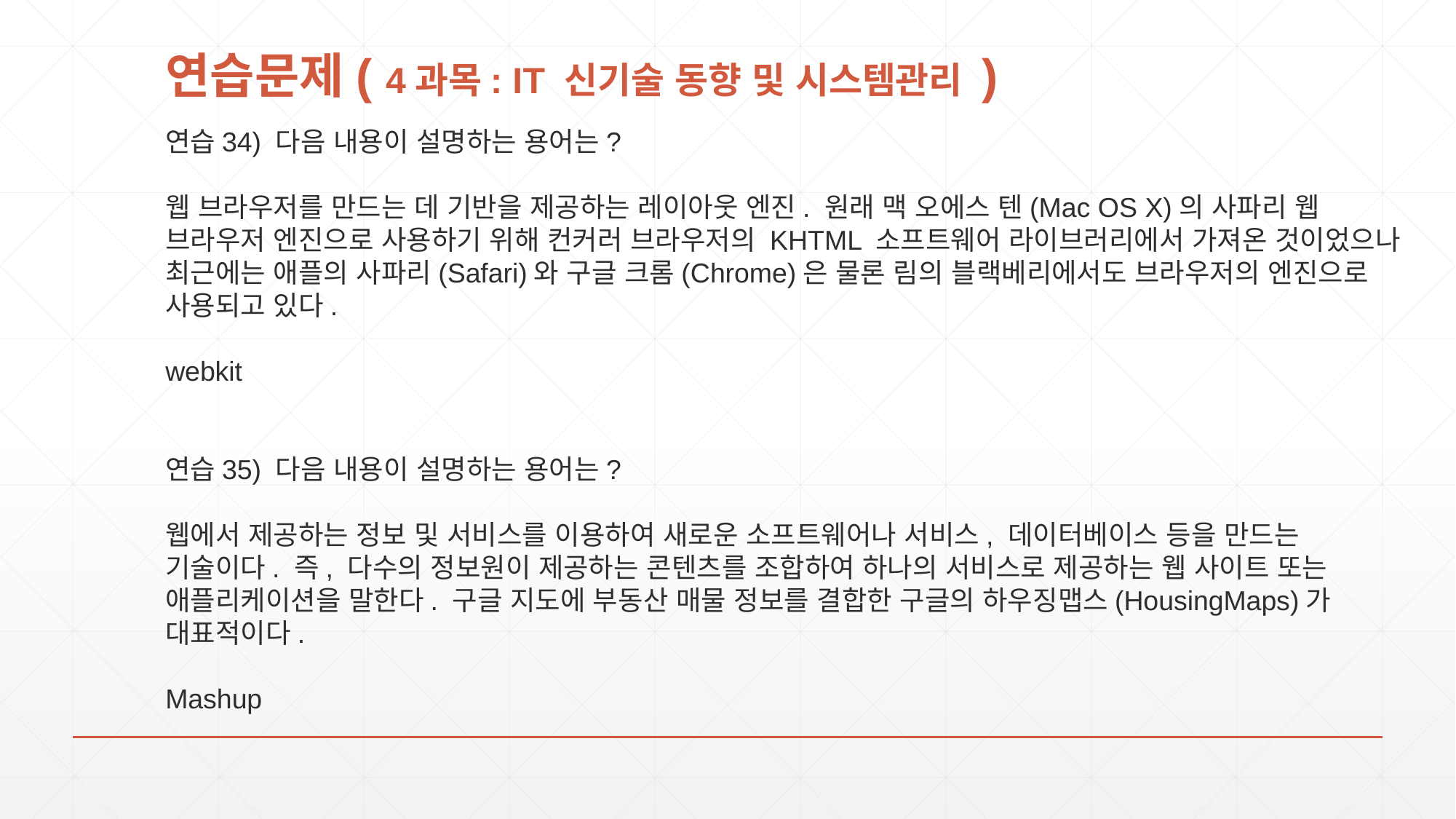

# 연습문제( 4과목: IT 신기술 동향 및 시스템관리 )
연습34) 다음 내용이 설명하는 용어는?

웹 브라우저를 만드는 데 기반을 제공하는 레이아웃 엔진. 원래 맥 오에스 텐(Mac OS X)의 사파리 웹 브라우저 엔진으로 사용하기 위해 컨커러 브라우저의 KHTML 소프트웨어 라이브러리에서 가져온 것이었으나 최근에는 애플의 사파리(Safari)와 구글 크롬(Chrome)은 물론 림의 블랙베리에서도 브라우저의 엔진으로 사용되고 있다.

webkit

연습35) 다음 내용이 설명하는 용어는?

웹에서 제공하는 정보 및 서비스를 이용하여 새로운 소프트웨어나 서비스, 데이터베이스 등을 만드는 기술이다. 즉, 다수의 정보원이 제공하는 콘텐츠를 조합하여 하나의 서비스로 제공하는 웹 사이트 또는 애플리케이션을 말한다. 구글 지도에 부동산 매물 정보를 결합한 구글의 하우징맵스(HousingMaps)가 대표적이다.

Mashup